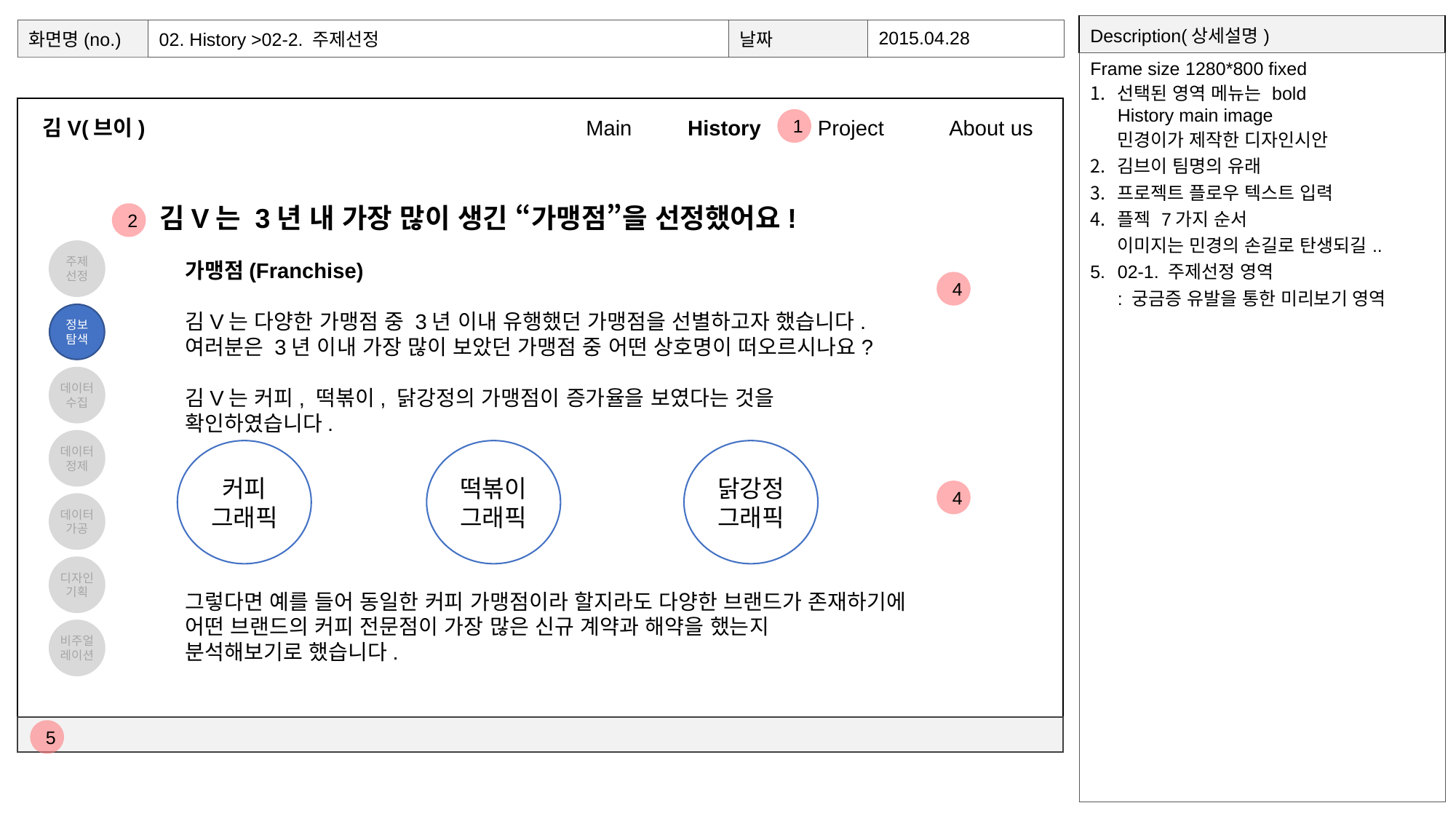

| Description(상세설명) |
| --- |
| Frame size 1280\*800 fixed 선택된 영역 메뉴는 bold History main image 민경이가 제작한 디자인시안 김브이 팀명의 유래 프로젝트 플로우 텍스트 입력 플젝 7가지 순서 이미지는 민경의 손길로 탄생되길.. 02-1. 주제선정 영역 : 궁금증 유발을 통한 미리보기 영역 |
| 화면명(no.) | 02. History >02-2. 주제선정 | 날짜 | 2015.04.28 |
| --- | --- | --- | --- |

김V(브이)
Main
History
Project
About us
1
김V는 3년 내 가장 많이 생긴 “가맹점”을 선정했어요!
2
주제
선정
정보
탐색
데이터
수집
데이터
정제
데이터
가공
디자인
기획
비주얼
레이션
가맹점(Franchise)

김V는 다양한 가맹점 중 3년 이내 유행했던 가맹점을 선별하고자 했습니다.
여러분은 3년 이내 가장 많이 보았던 가맹점 중 어떤 상호명이 떠오르시나요?

김V는 커피, 떡볶이, 닭강정의 가맹점이 증가율을 보였다는 것을
확인하였습니다.

그렇다면 예를 들어 동일한 커피 가맹점이라 할지라도 다양한 브랜드가 존재하기에
어떤 브랜드의 커피 전문점이 가장 많은 신규 계약과 해약을 했는지
분석해보기로 했습니다.
4

커피
그래픽
떡볶이
그래픽
닭강정
그래픽
4
3

5